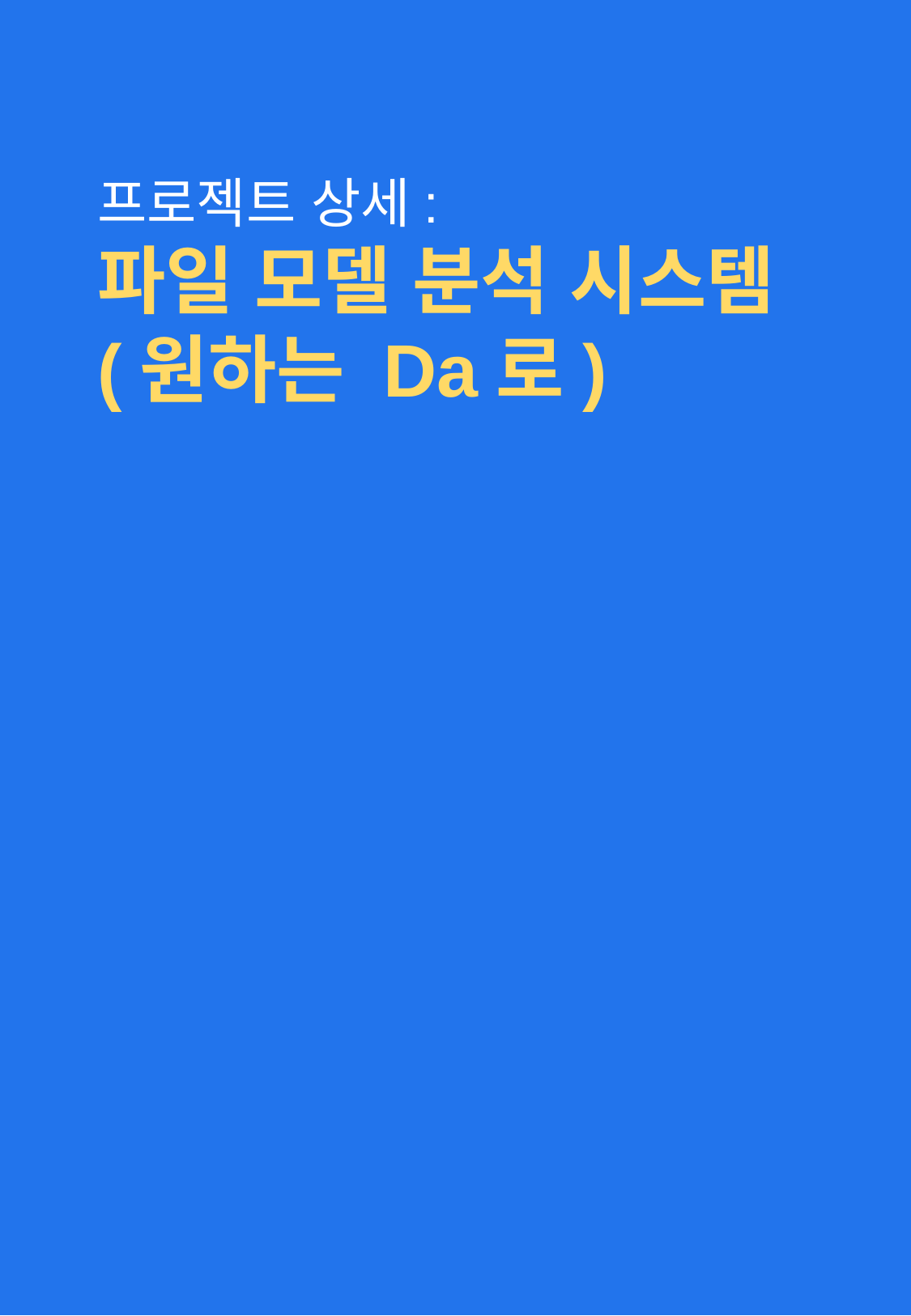

프로젝트 상세:
파일 모델 분석 시스템(원하는 Da로)